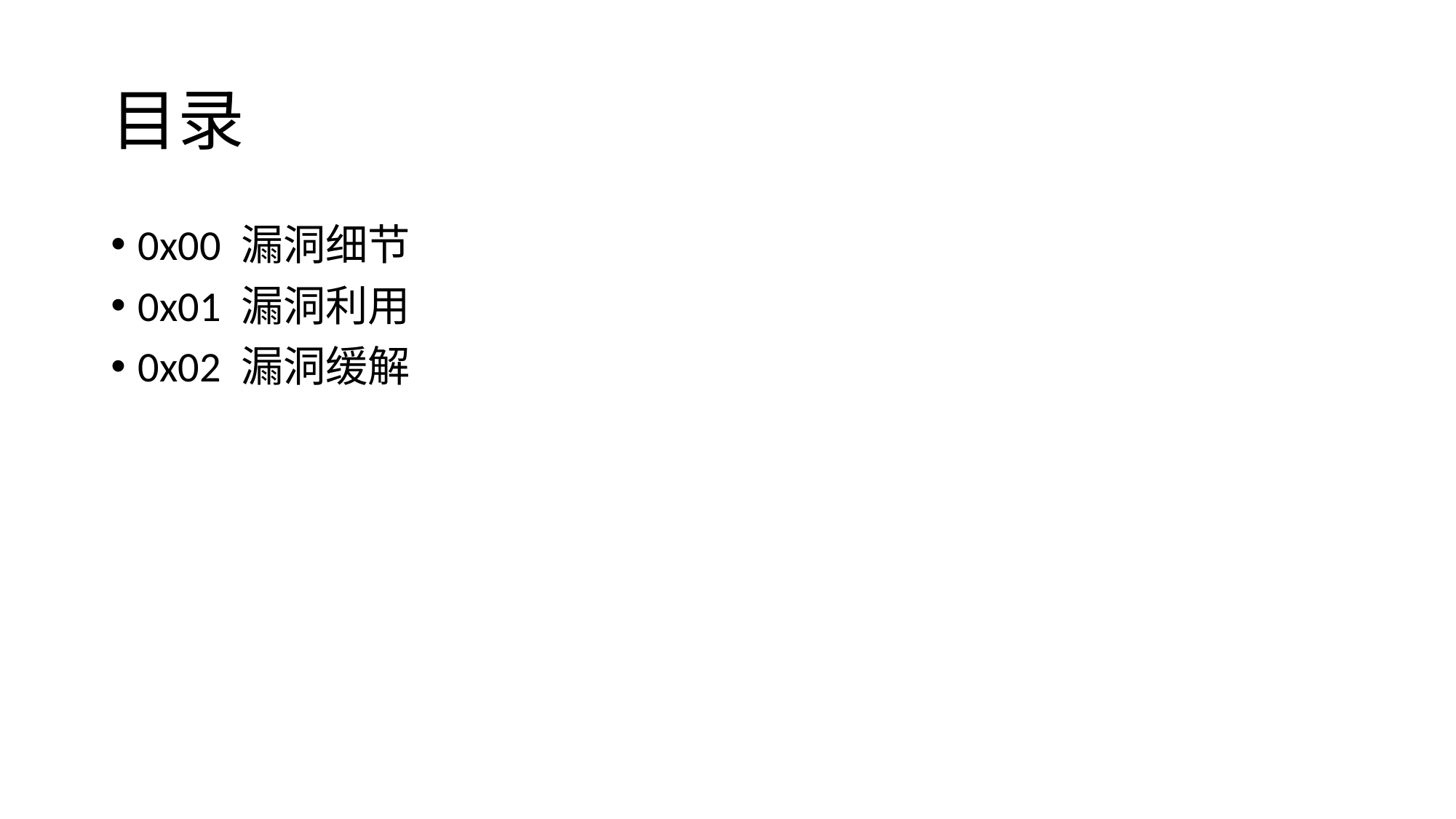

# 目录
0x00 漏洞细节
0x01 漏洞利用
0x02 漏洞缓解